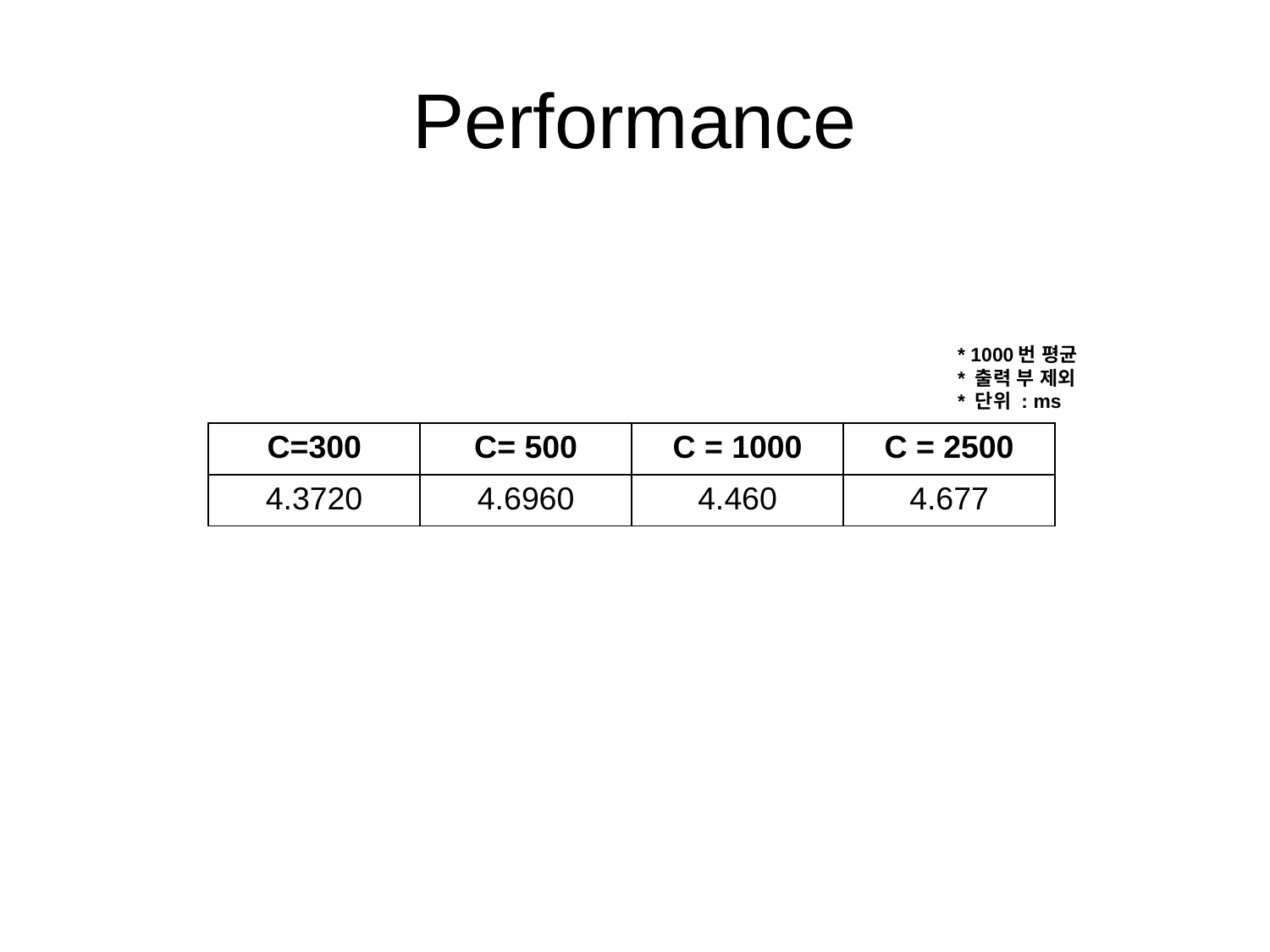

# Performance
* 1000번 평균
* 출력 부 제외
* 단위 : ms
| C=300 | C= 500 | C = 1000 | C = 2500 |
| --- | --- | --- | --- |
| 4.3720 | 4.6960 | 4.460 | 4.677 |